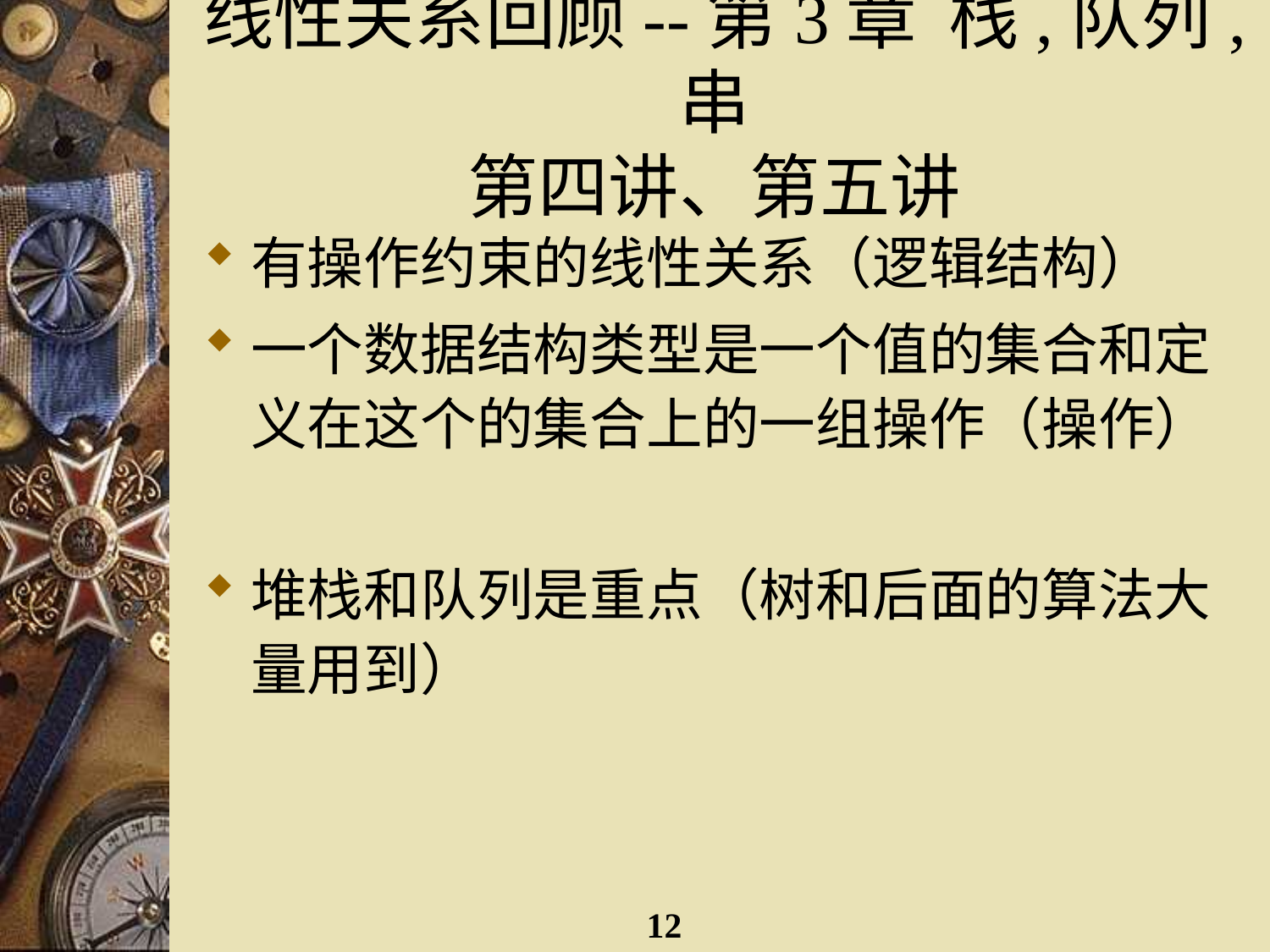

# 线性关系回顾--第3章  栈,队列,串 第四讲、第五讲
有操作约束的线性关系（逻辑结构）
一个数据结构类型是一个值的集合和定义在这个的集合上的一组操作（操作）

堆栈和队列是重点（树和后面的算法大量用到）